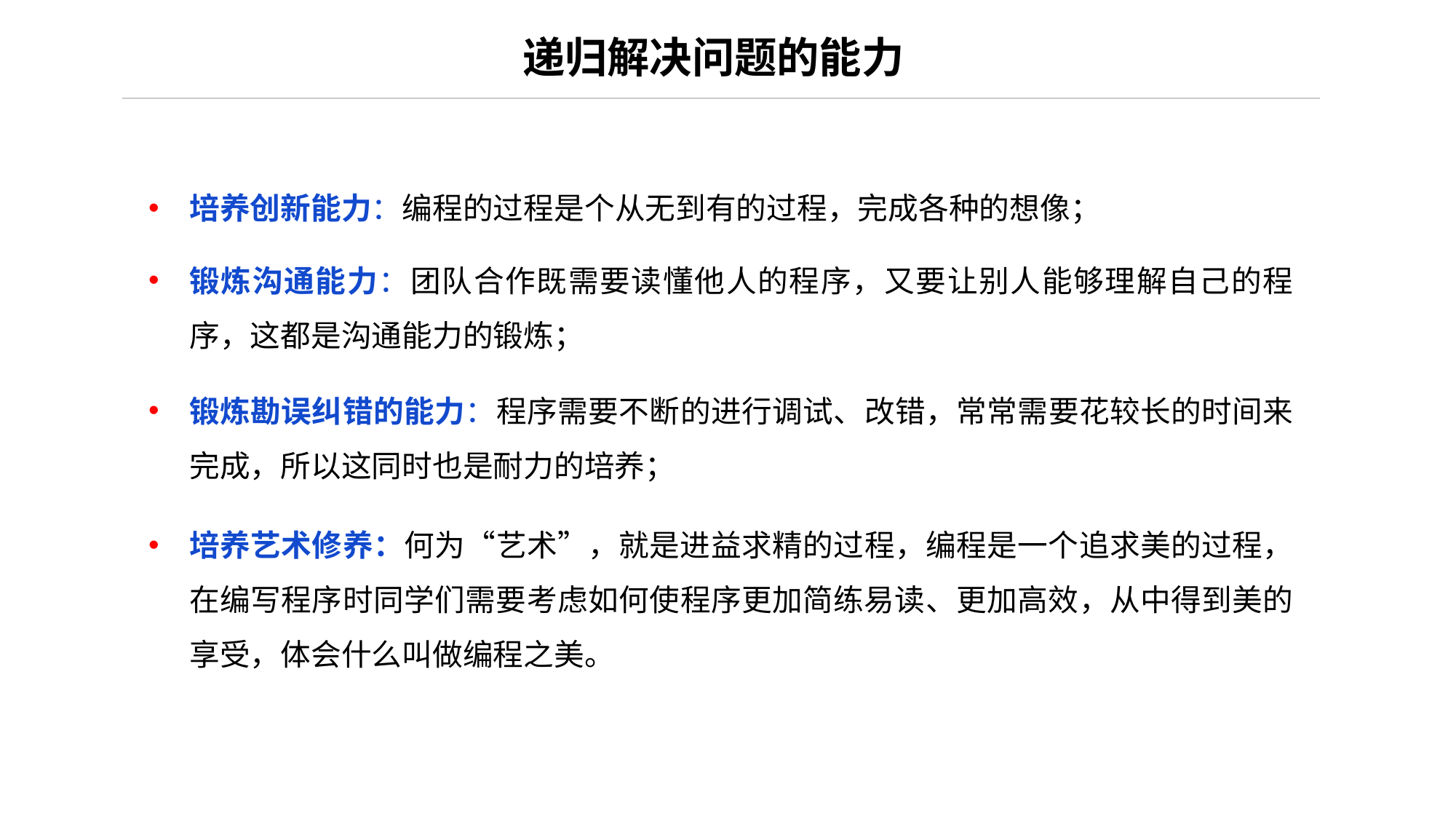

递归解决问题的能力
培养创新能力：编程的过程是个从无到有的过程，完成各种的想像；
锻炼沟通能力：团队合作既需要读懂他人的程序，又要让别人能够理解自己的程序，这都是沟通能力的锻炼；
锻炼勘误纠错的能力：程序需要不断的进行调试、改错，常常需要花较长的时间来完成，所以这同时也是耐力的培养；
培养艺术修养：何为“艺术”，就是进益求精的过程，编程是一个追求美的过程，在编写程序时同学们需要考虑如何使程序更加简练易读、更加高效，从中得到美的享受，体会什么叫做编程之美。